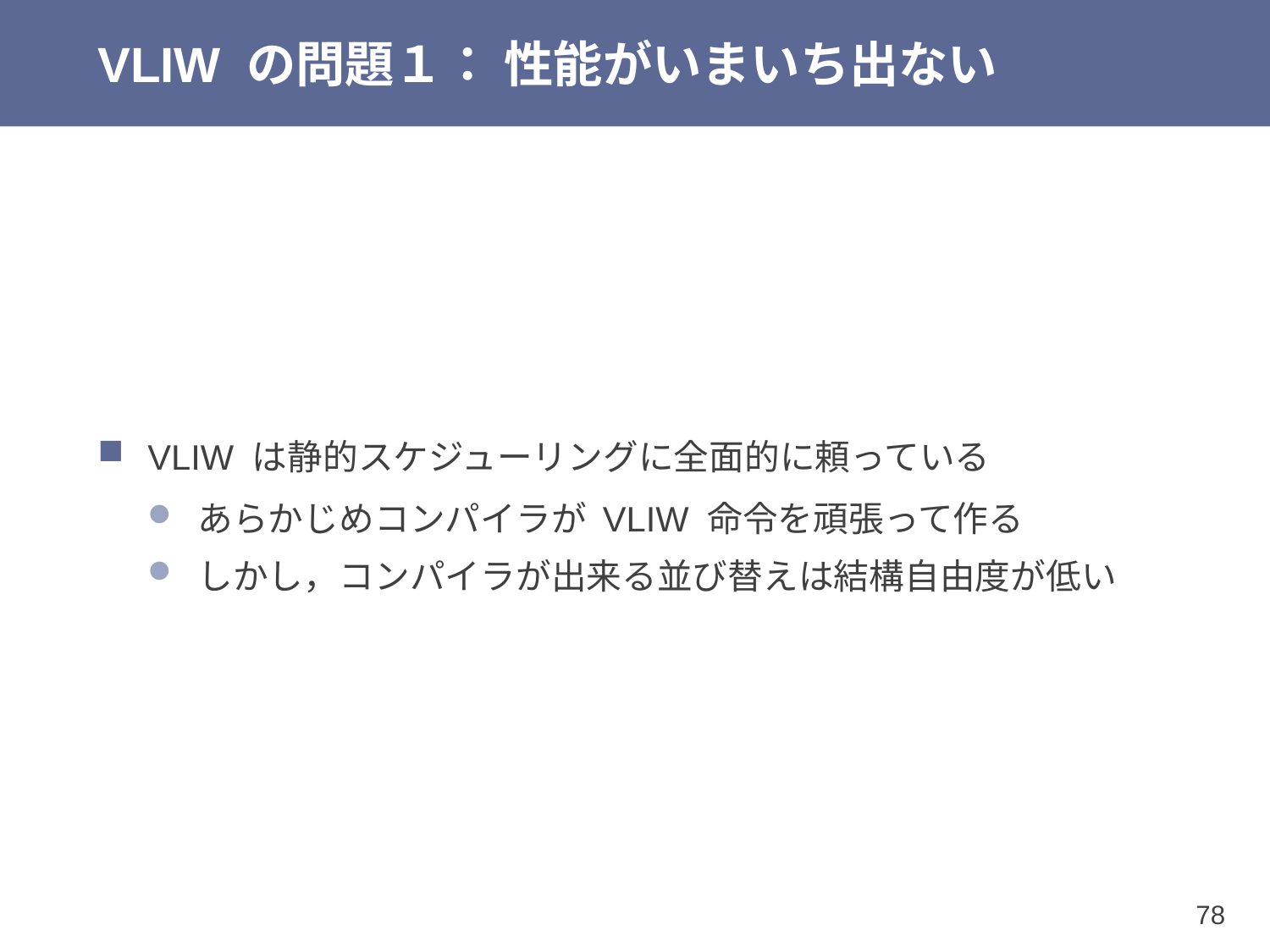

# VLIW の問題１： 性能がいまいち出ない
VLIW は静的スケジューリングに全面的に頼っている
あらかじめコンパイラが VLIW 命令を頑張って作る
しかし，コンパイラが出来る並び替えは結構自由度が低い